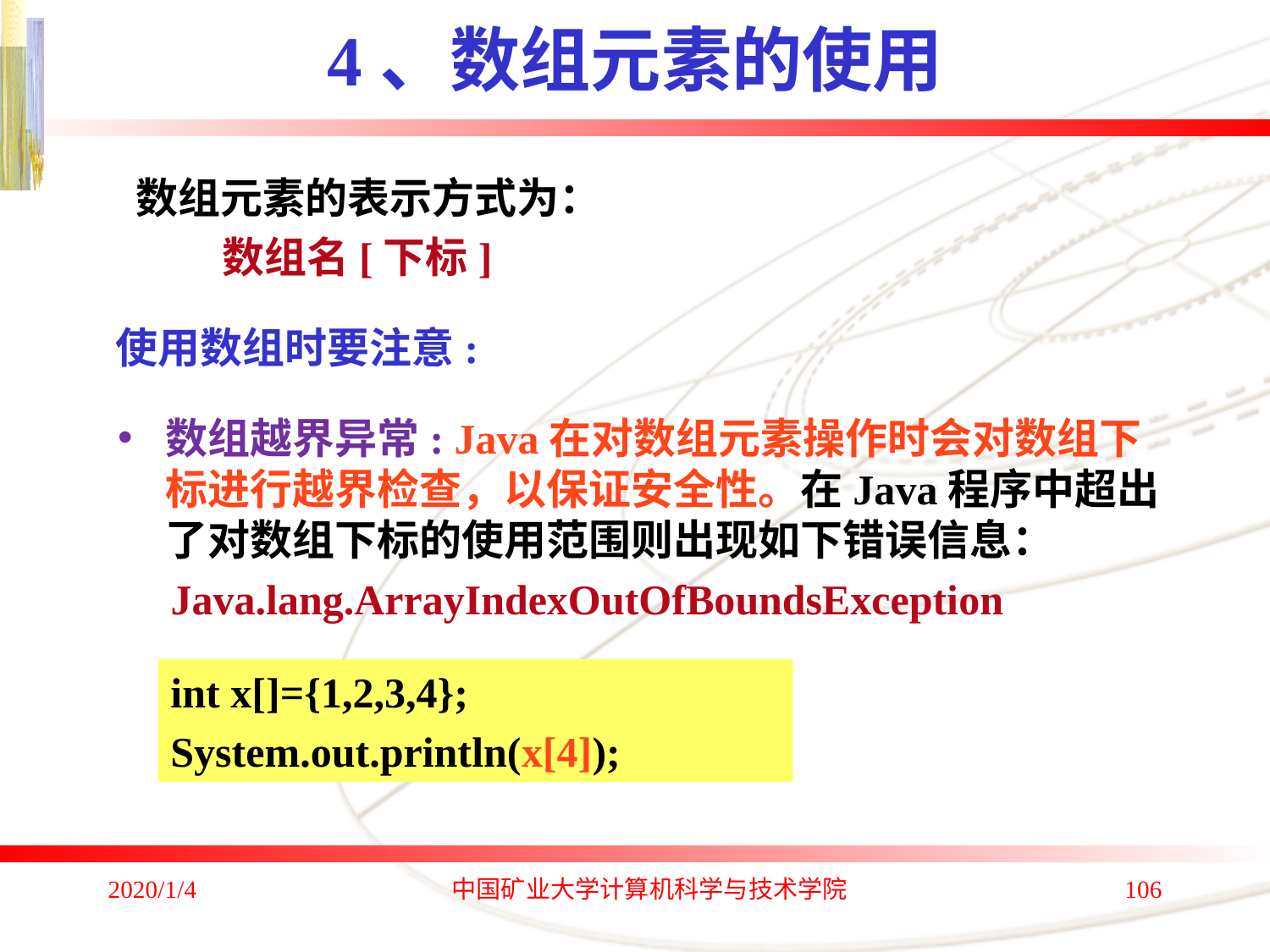

# 4、数组元素的使用
数组元素的表示方式为：
        数组名[下标]
使用数组时要注意:
数组越界异常: Java在对数组元素操作时会对数组下标进行越界检查，以保证安全性。在Java程序中超出了对数组下标的使用范围则出现如下错误信息：
     Java.lang.ArrayIndexOutOfBoundsException
int x[]={1,2,3,4};
System.out.println(x[4]);
2020/1/4
中国矿业大学计算机科学与技术学院
106